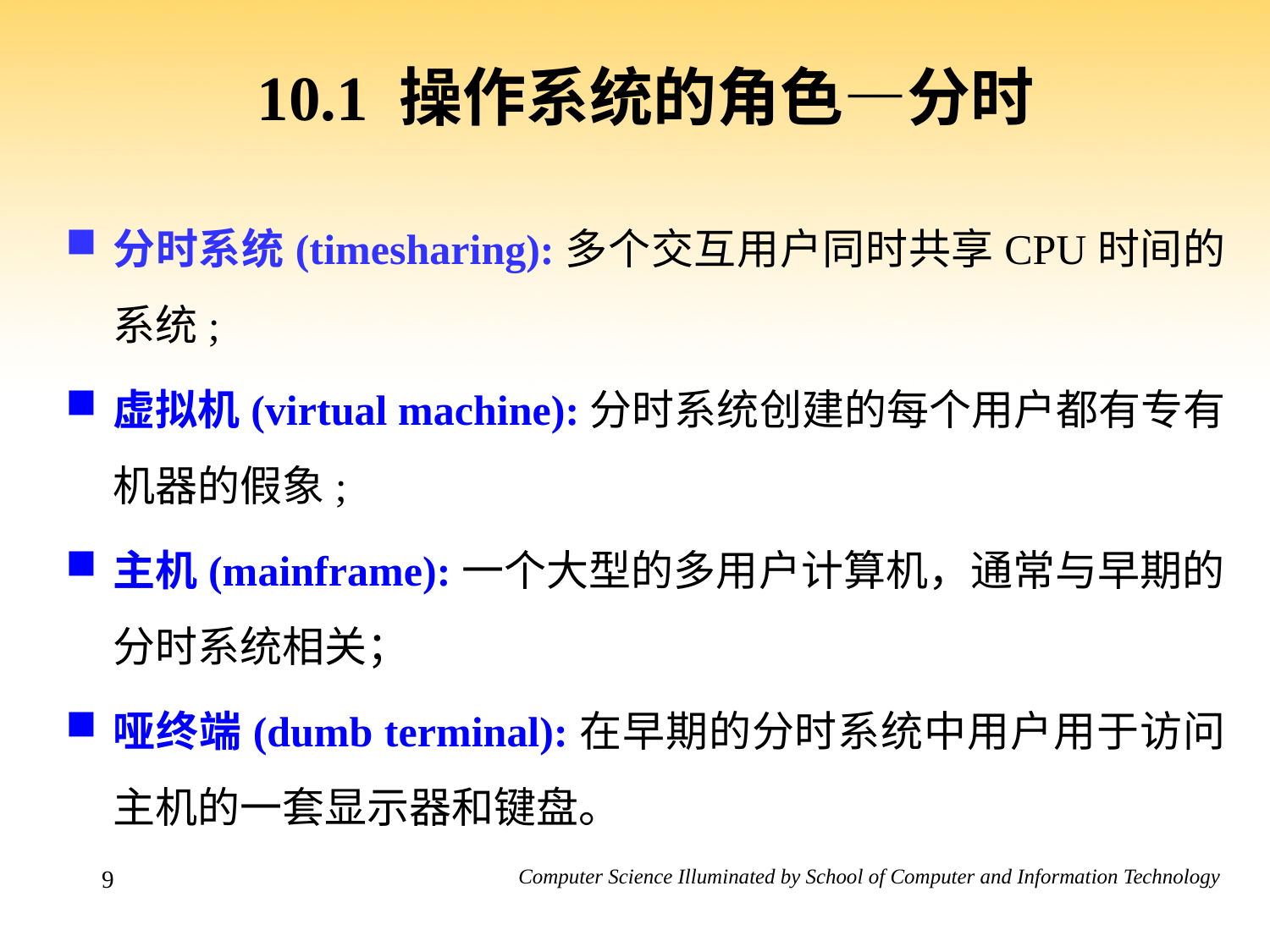

# 10.1 操作系统的角色—分时
分时系统(timesharing):多个交互用户同时共享CPU时间的系统;
虚拟机(virtual machine):分时系统创建的每个用户都有专有机器的假象;
主机(mainframe):一个大型的多用户计算机，通常与早期的分时系统相关；
哑终端(dumb terminal):在早期的分时系统中用户用于访问主机的一套显示器和键盘。
9